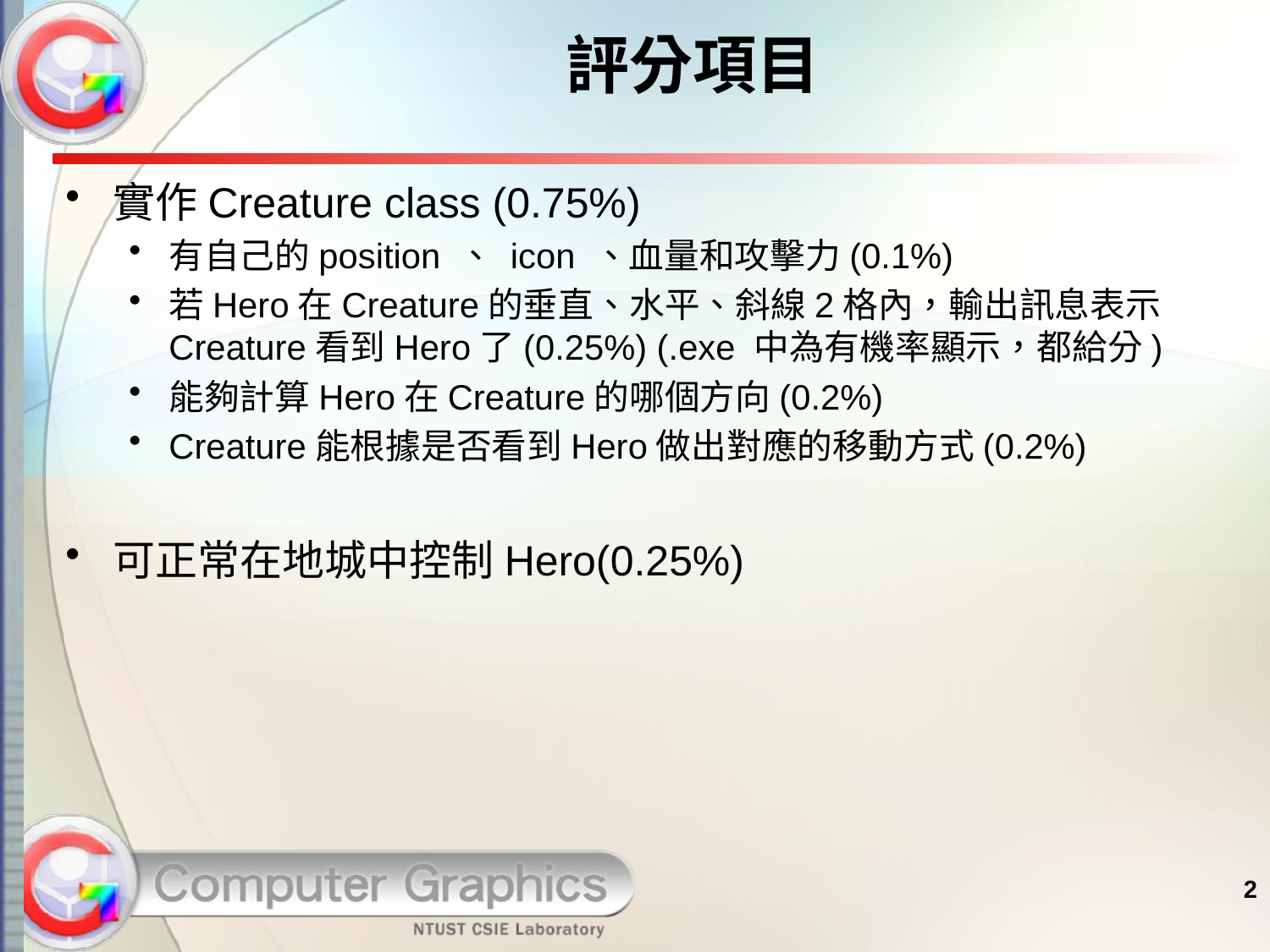

# 評分項目
實作Creature class (0.75%)
有自己的position 、 icon 、血量和攻擊力(0.1%)
若Hero在Creature的垂直、水平、斜線2格內，輸出訊息表示Creature看到Hero了(0.25%) (.exe 中為有機率顯示，都給分)
能夠計算Hero在Creature的哪個方向(0.2%)
Creature能根據是否看到Hero做出對應的移動方式(0.2%)

可正常在地城中控制Hero(0.25%)
2